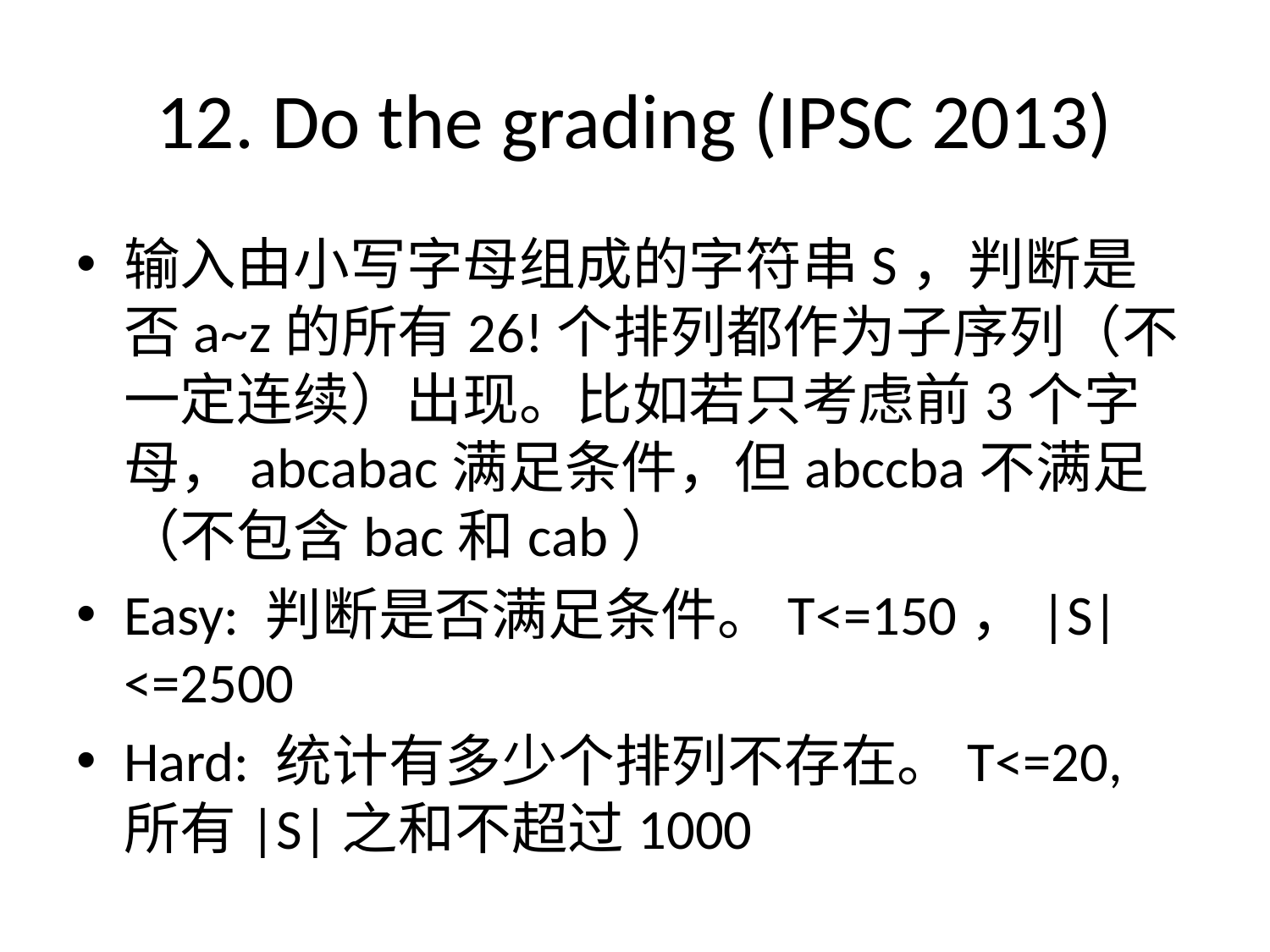

# 12. Do the grading (IPSC 2013)
输入由小写字母组成的字符串S，判断是否a~z的所有26!个排列都作为子序列（不一定连续）出现。比如若只考虑前3个字母，abcabac满足条件，但abccba不满足（不包含bac和cab）
Easy: 判断是否满足条件。T<=150，|S|<=2500
Hard: 统计有多少个排列不存在。T<=20, 所有|S|之和不超过1000